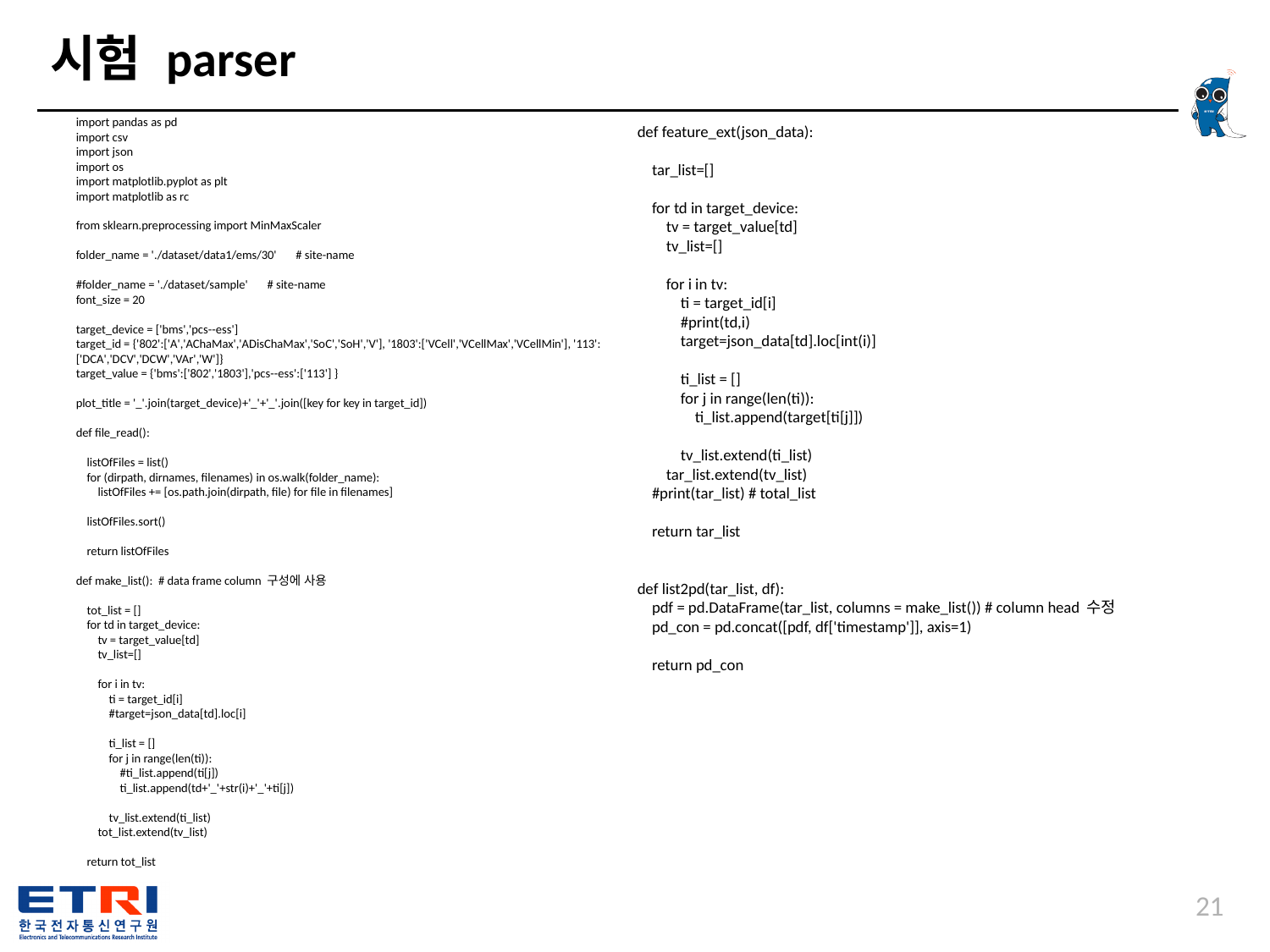

# 시험 parser

def feature_ext(json_data):

    tar_list=[]

    for td in target_device:
        tv = target_value[td]
        tv_list=[]

        for i in tv:
            ti = target_id[i]
            #print(td,i)
            target=json_data[td].loc[int(i)]

            ti_list = []
            for j in range(len(ti)):
                ti_list.append(target[ti[j]])

            tv_list.extend(ti_list)
        tar_list.extend(tv_list)
    #print(tar_list) # total_list

    return tar_list

def list2pd(tar_list, df):
    pdf = pd.DataFrame(tar_list, columns = make_list()) # column head 수정
    pd_con = pd.concat([pdf, df['timestamp']], axis=1)

    return pd_con

import pandas as pd
import csv
import json
import os
import matplotlib.pyplot as plt
import matplotlib as rc

from sklearn.preprocessing import MinMaxScaler

folder_name = './dataset/data1/ems/30'       # site-name

#folder_name = './dataset/sample'       # site-name
font_size = 20

target_device = ['bms','pcs--ess']
target_id = {'802':['A','AChaMax','ADisChaMax','SoC','SoH','V'], '1803':['VCell','VCellMax','VCellMin'], '113':['DCA','DCV','DCW','VAr','W']}
target_value = {'bms':['802','1803'],'pcs--ess':['113'] }

plot_title = '_'.join(target_device)+'_'+'_'.join([key for key in target_id])

def file_read():

    listOfFiles = list()
    for (dirpath, dirnames, filenames) in os.walk(folder_name):
        listOfFiles += [os.path.join(dirpath, file) for file in filenames]

    listOfFiles.sort()

    return listOfFiles

def make_list():  # data frame column 구성에 사용

    tot_list = []
    for td in target_device:
        tv = target_value[td]
        tv_list=[]

        for i in tv:
            ti = target_id[i]
            #target=json_data[td].loc[i]

            ti_list = []
            for j in range(len(ti)):
                #ti_list.append(ti[j])
                ti_list.append(td+'_'+str(i)+'_'+ti[j])

            tv_list.extend(ti_list)
        tot_list.extend(tv_list)

    return tot_list
21